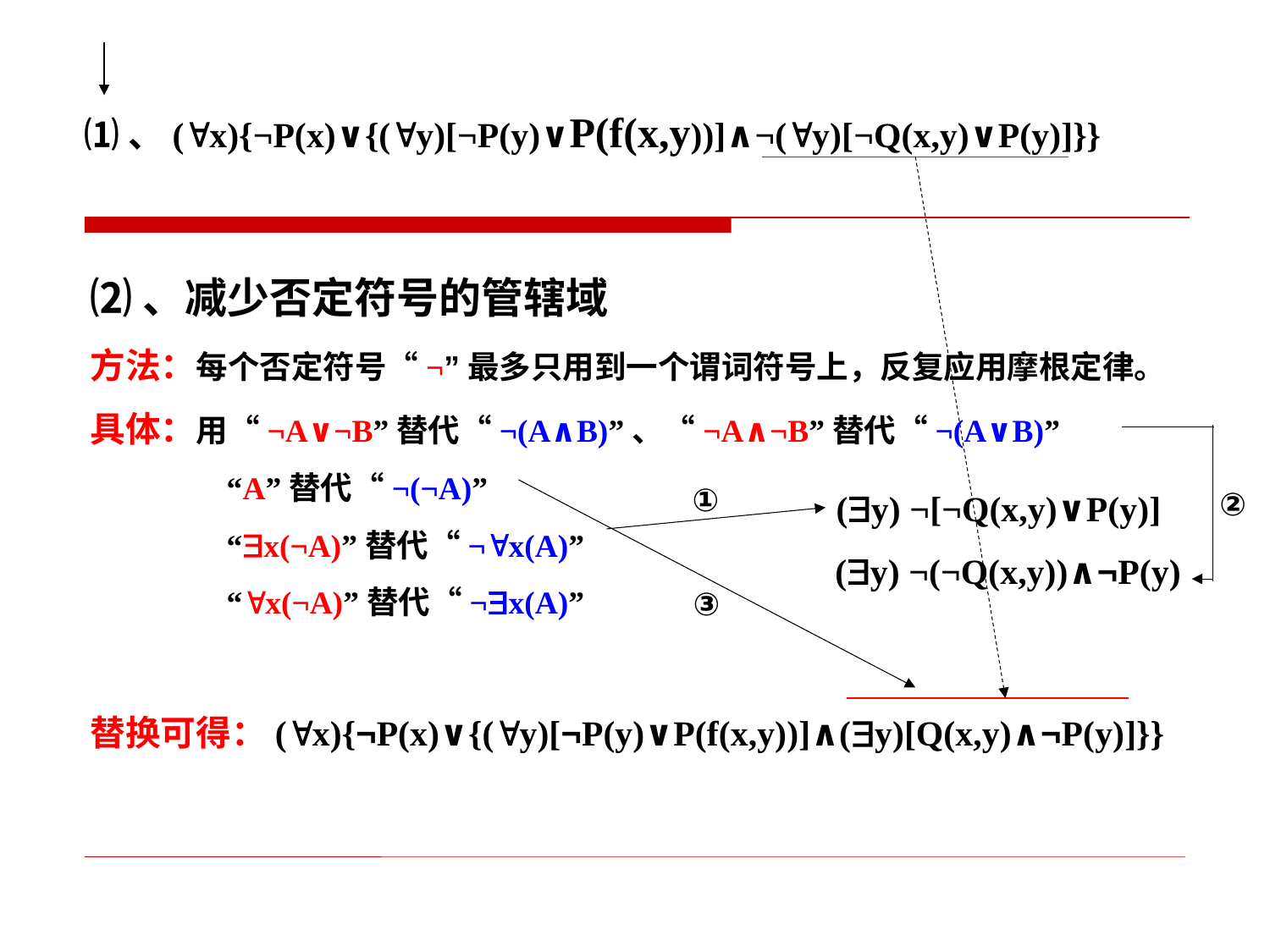

⑴、(∀x){¬P(x)∨{(∀y)[¬P(y)∨P(f(x,y))]∧¬(∀y)[¬Q(x,y)∨P(y)]}}
⑵、减少否定符号的管辖域
方法：每个否定符号“¬”最多只用到一个谓词符号上，反复应用摩根定律。
具体：用“¬A∨¬B”替代“¬(A∧B)”、“¬A∧¬B”替代“¬(A∨B)”
                 “A”替代“¬(¬A)”
                 “∃x(¬A)”替代“¬∀x(A)”
                 “∀x(¬A)”替代“¬∃x(A)”
②
(∃y) ¬(¬Q(x,y))∧¬P(y)
③
①
(∃y) ¬[¬Q(x,y)∨P(y)]
替换可得：(∀x){¬P(x)∨{(∀y)[¬P(y)∨P(f(x,y))]∧(∃y)[Q(x,y)∧¬P(y)]}}